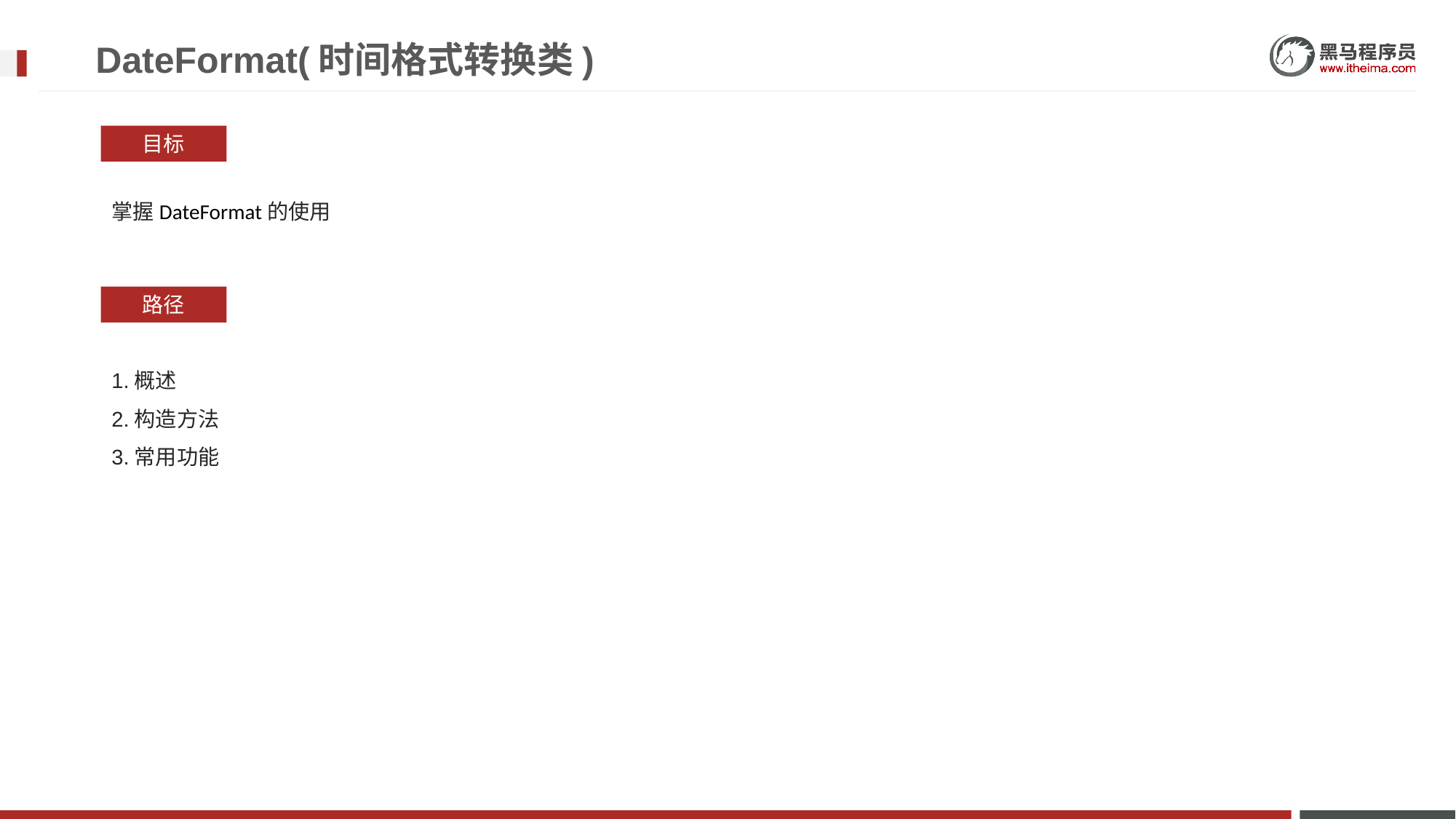

# DateFormat(时间格式转换类)
目标
掌握DateFormat的使用
路径
1.概述
2.构造方法
3.常用功能